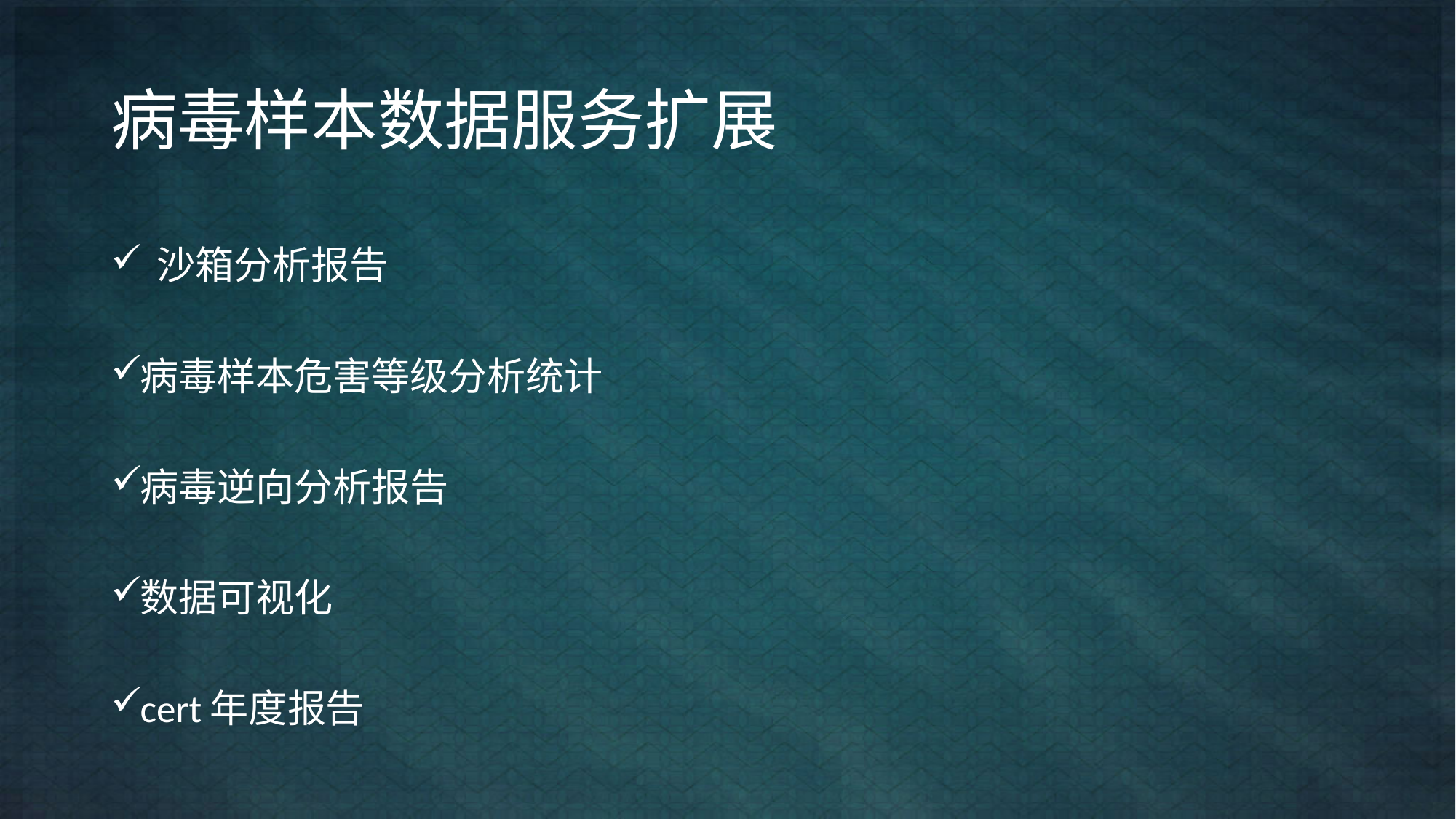

# 病毒样本数据服务扩展

 沙箱分析报告

病毒样本危害等级分析统计

病毒逆向分析报告

数据可视化

cert年度报告